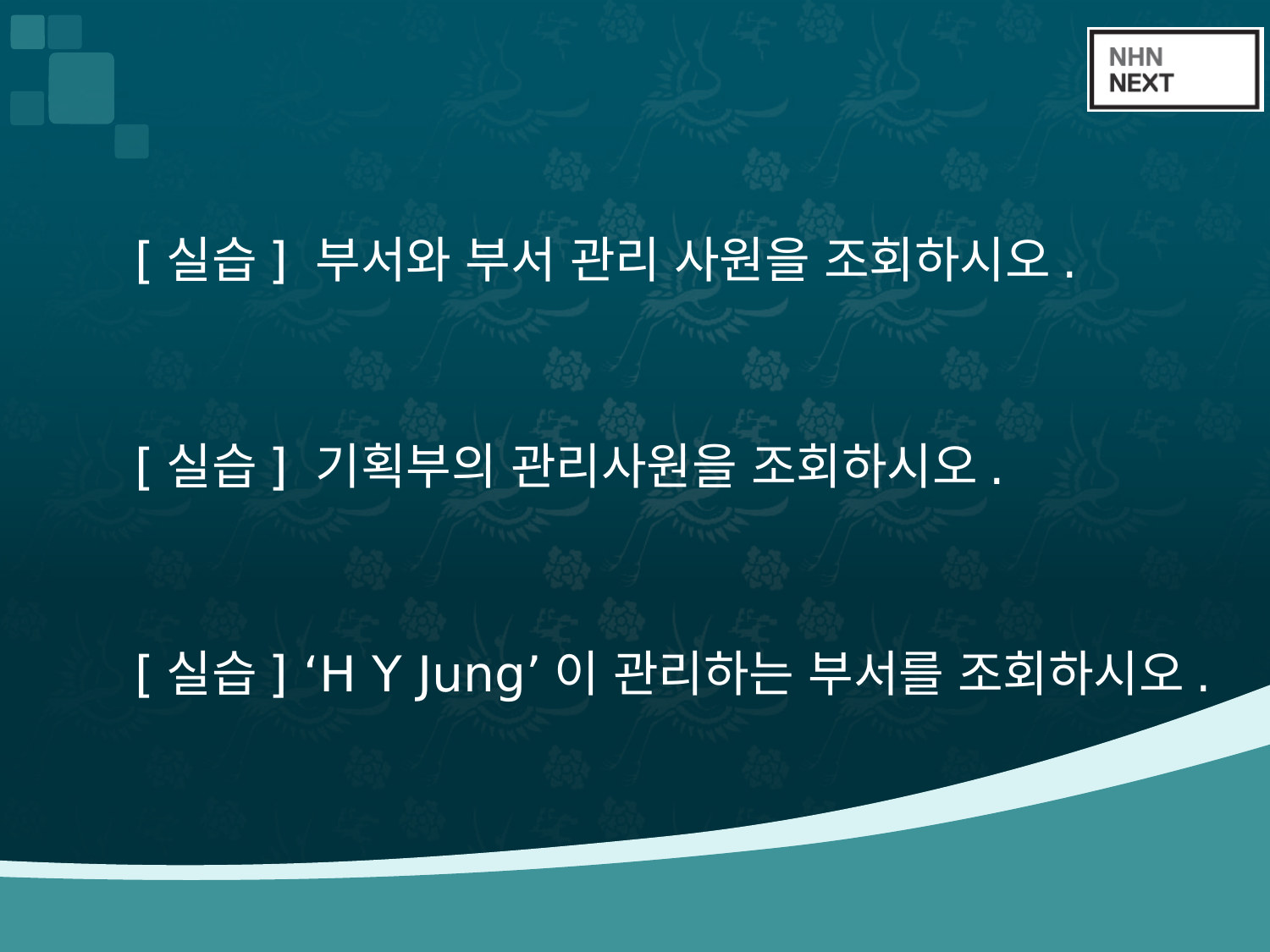

#
[실습] 부서와 부서 관리 사원을 조회하시오.

[실습] 기획부의 관리사원을 조회하시오.

[실습] ‘H Y Jung’이 관리하는 부서를 조회하시오.